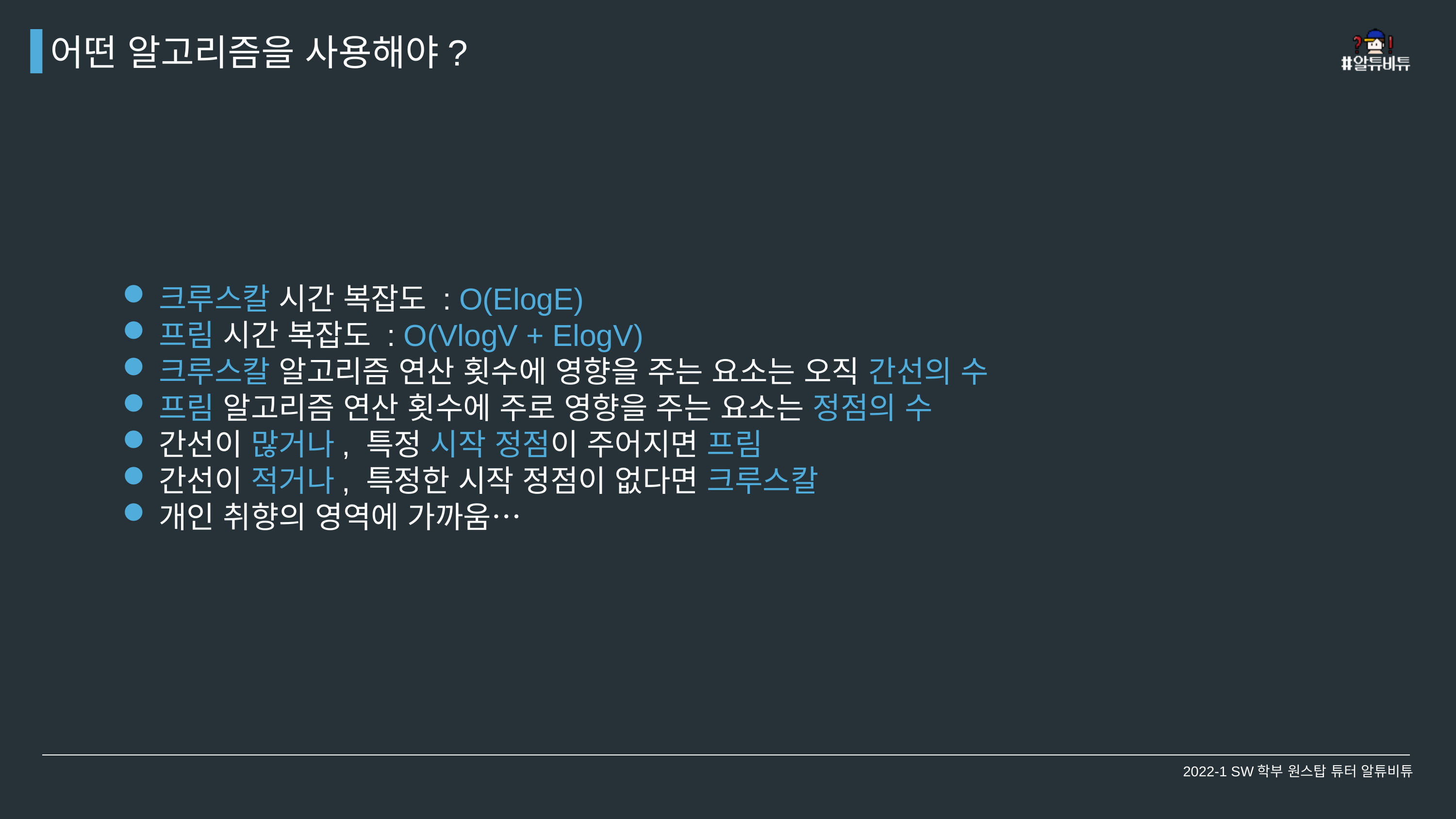

어떤 알고리즘을 사용해야?
크루스칼 시간 복잡도 : O(ElogE)
프림 시간 복잡도 : O(VlogV + ElogV)
크루스칼 알고리즘 연산 횟수에 영향을 주는 요소는 오직 간선의 수
프림 알고리즘 연산 횟수에 주로 영향을 주는 요소는 정점의 수
간선이 많거나, 특정 시작 정점이 주어지면 프림
간선이 적거나, 특정한 시작 정점이 없다면 크루스칼
개인 취향의 영역에 가까움…
2022-1 SW학부 원스탑 튜터 알튜비튜